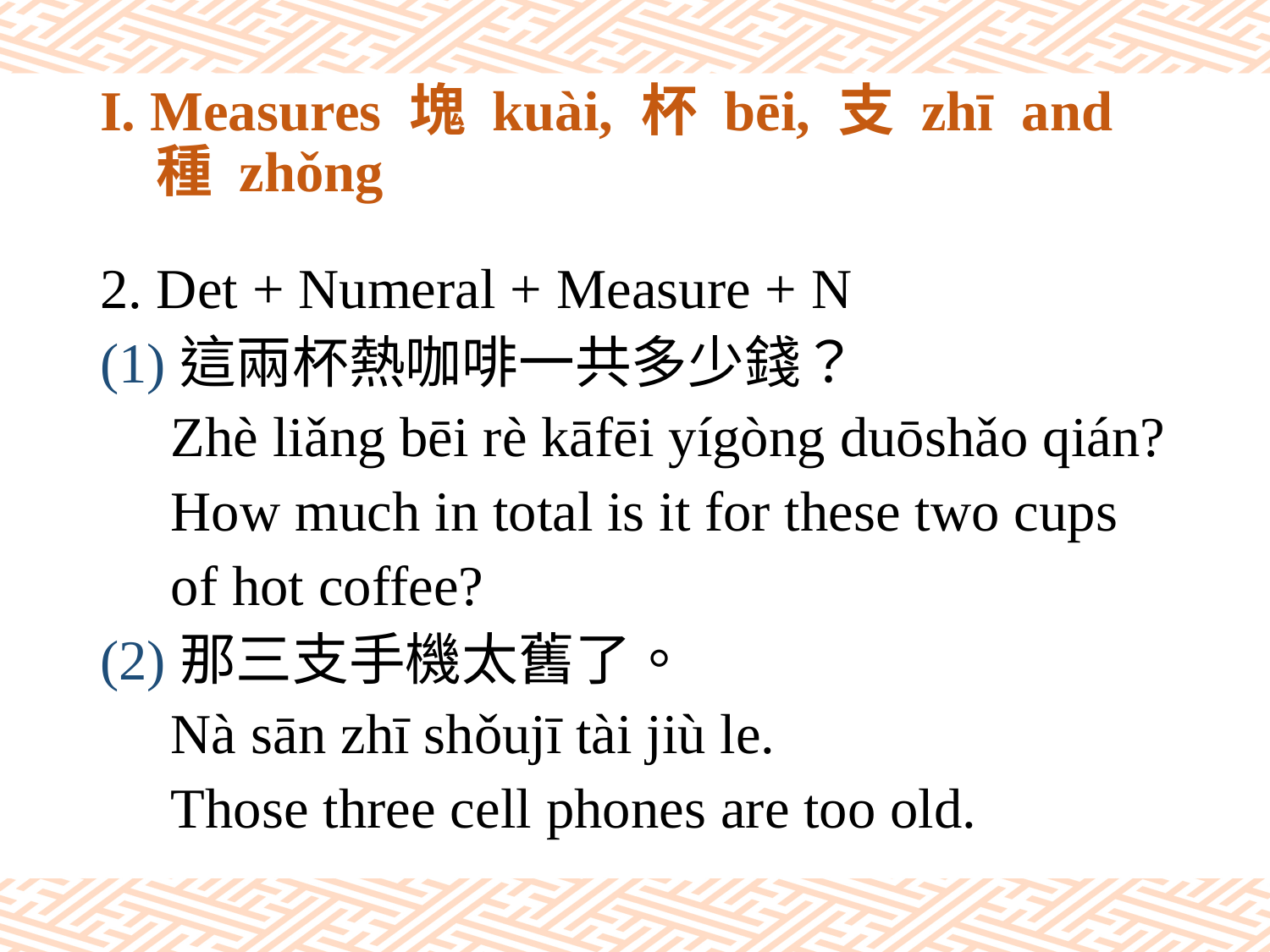

# I. Measures 塊 kuài, 杯 bēi, 支 zhī  and 種 zhǒng
2. Det + Numeral + Measure + N
(1)這兩杯熱咖啡一共多少錢？
     Zhè liǎng bēi rè kāfēi yígòng duōshǎo qián?
     How much in total is it for these two cups
     of hot coffee?
(2)那三支手機太舊了。
     Nà sān zhī shǒujī tài jiù le.
     Those three cell phones are too old.